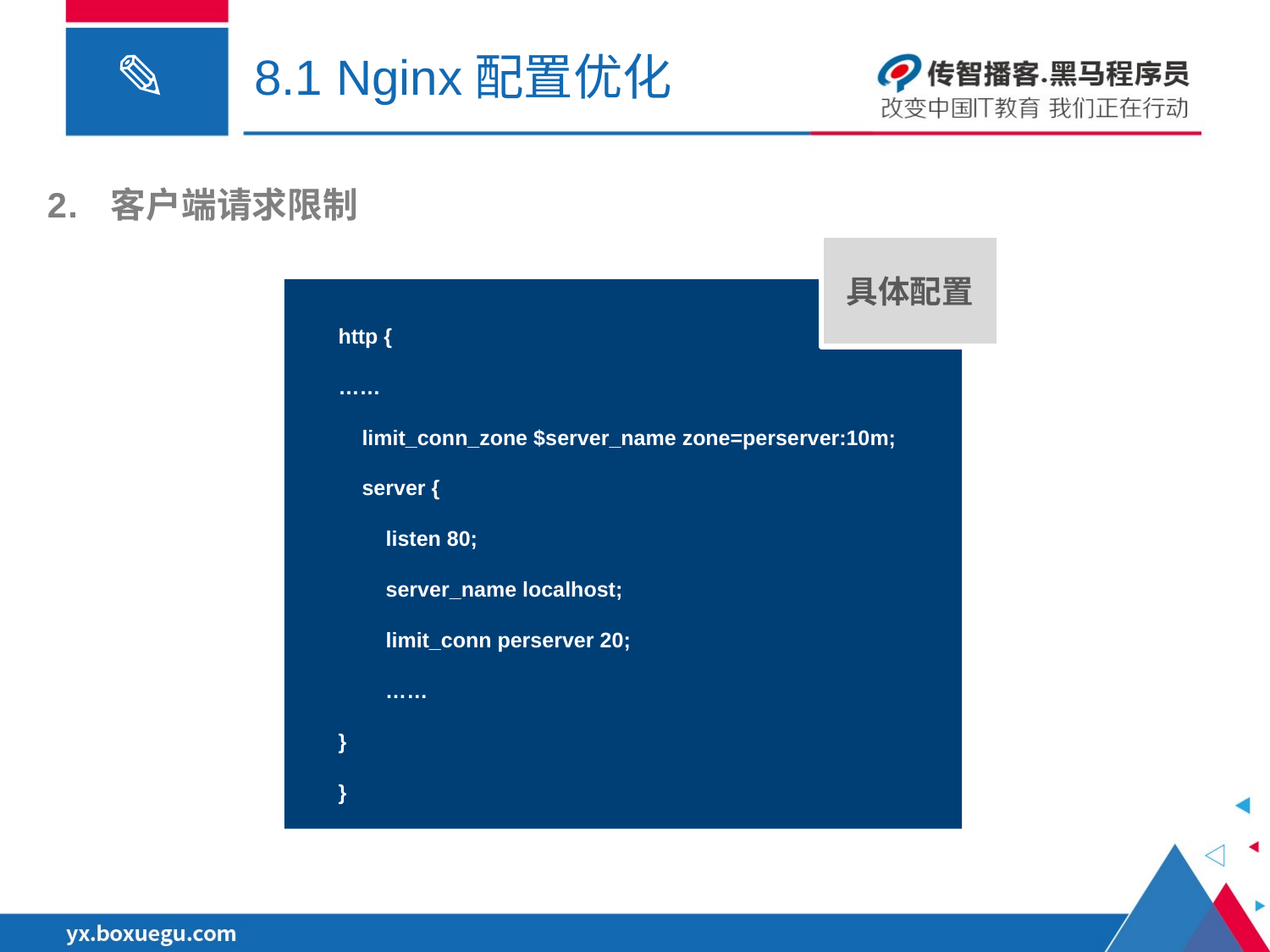

# 8.1 Nginx配置优化
客户端请求限制
具体配置

http {
……
    limit_conn_zone $server_name zone=perserver:10m;
    server {
        listen 80;
        server_name localhost;
        limit_conn perserver 20;
        ……
}
}